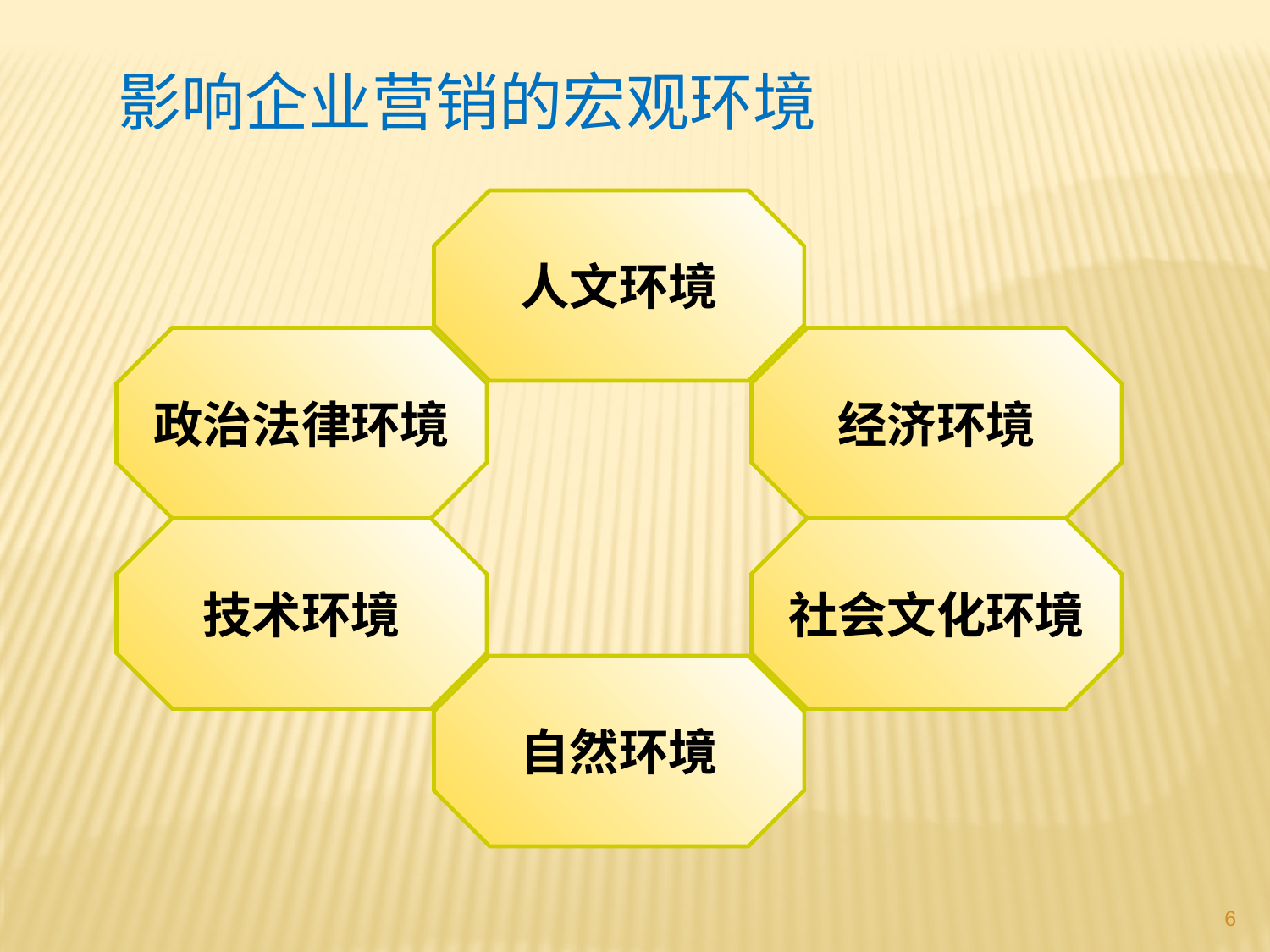

影响企业营销的宏观环境
人文环境
政治法律环境
经济环境
技术环境
社会文化环境
自然环境
6